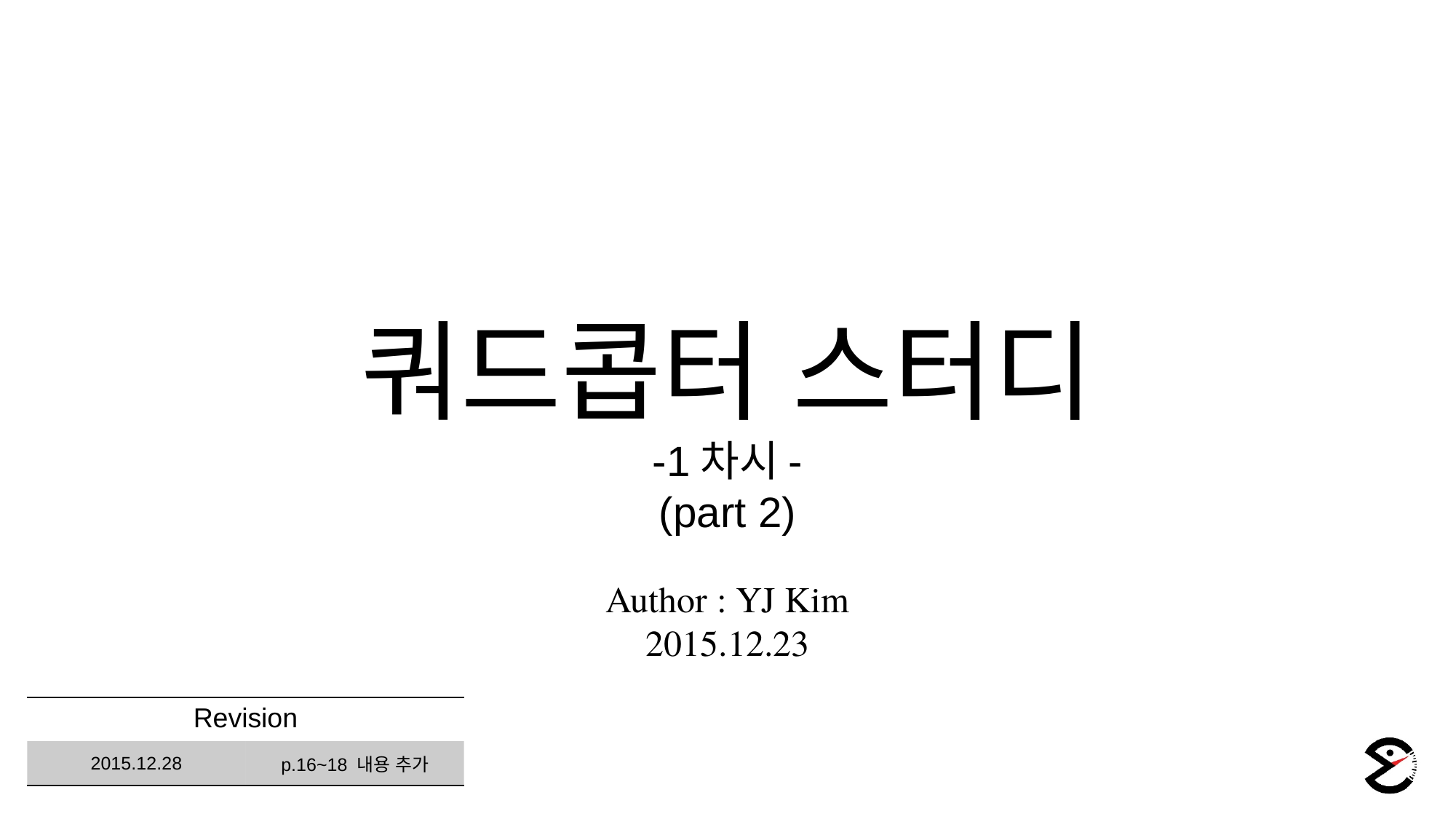

쿼드콥터 스터디
-1차시-
(part 2)
Author : YJ Kim
2015.12.23
| Revision |  |
| --- | --- |
| 2015.12.28 | p.16~18 내용 추가 |